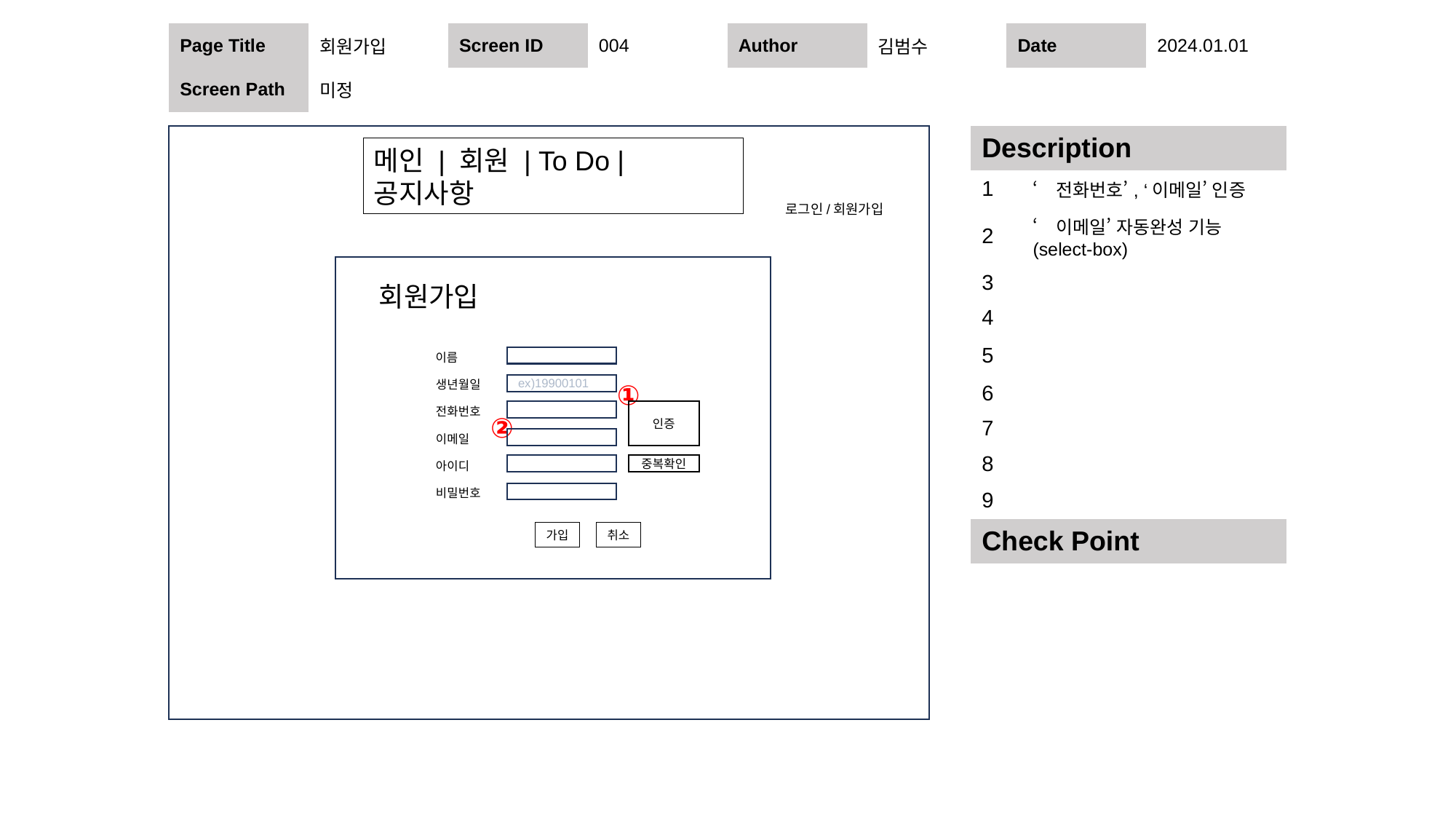

| Page Title | 회원가입 | Screen ID | 004 | Author | 김범수 | Date | 2024.01.01 |
| --- | --- | --- | --- | --- | --- | --- | --- |
| Screen Path | 미정 |  |  |  |  |  |  |

| Description |  |
| --- | --- |
| 1 | ‘전화번호’, ‘이메일’ 인증 |
| 2 | ‘이메일’ 자동완성 기능 (select-box) |
| 3 |  |
| 4 |  |
| 5 |  |
| 6 |  |
| 7 |  |
| 8 |  |
| 9 |  |
| Check Point |  |
|  |  |
메인 | 회원 | To Do | 공지사항
로그인/회원가입

회원가입
이름

생년월일
①
ex)19900101
전화번호
인증

②
이메일

아이디

중복확인
비밀번호

가입
취소